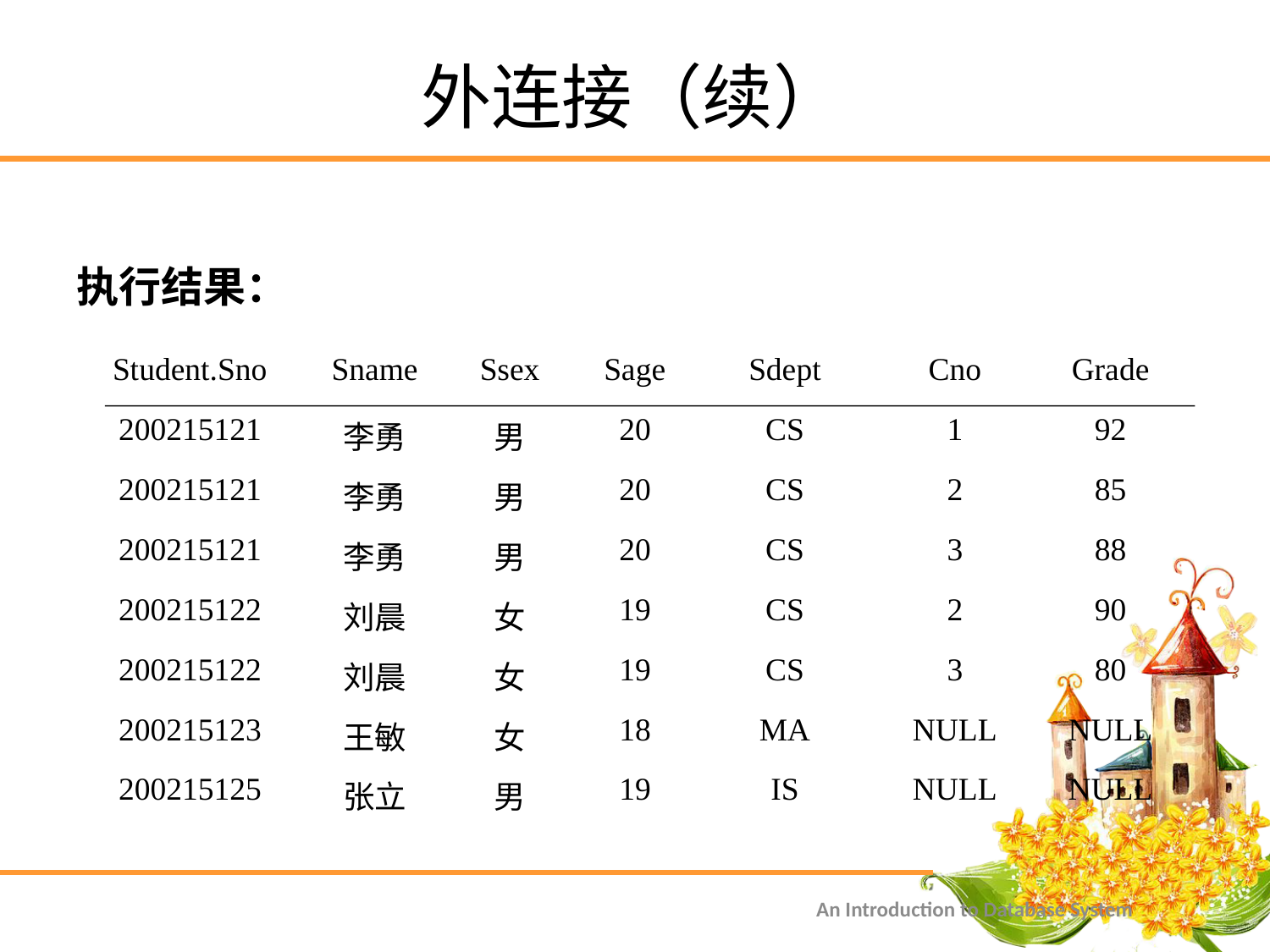

# 外连接（续）
执行结果：
| Student.Sno | Sname | Ssex | Sage | Sdept | Cno | Grade |
| --- | --- | --- | --- | --- | --- | --- |
| 200215121 | 李勇 | 男 | 20 | CS | 1 | 92 |
| 200215121 | 李勇 | 男 | 20 | CS | 2 | 85 |
| 200215121 | 李勇 | 男 | 20 | CS | 3 | 88 |
| 200215122 | 刘晨 | 女 | 19 | CS | 2 | 90 |
| 200215122 | 刘晨 | 女 | 19 | CS | 3 | 80 |
| 200215123 | 王敏 | 女 | 18 | MA | NULL | NULL |
| 200215125 | 张立 | 男 | 19 | IS | NULL | NULL |

An Introduction to Database System